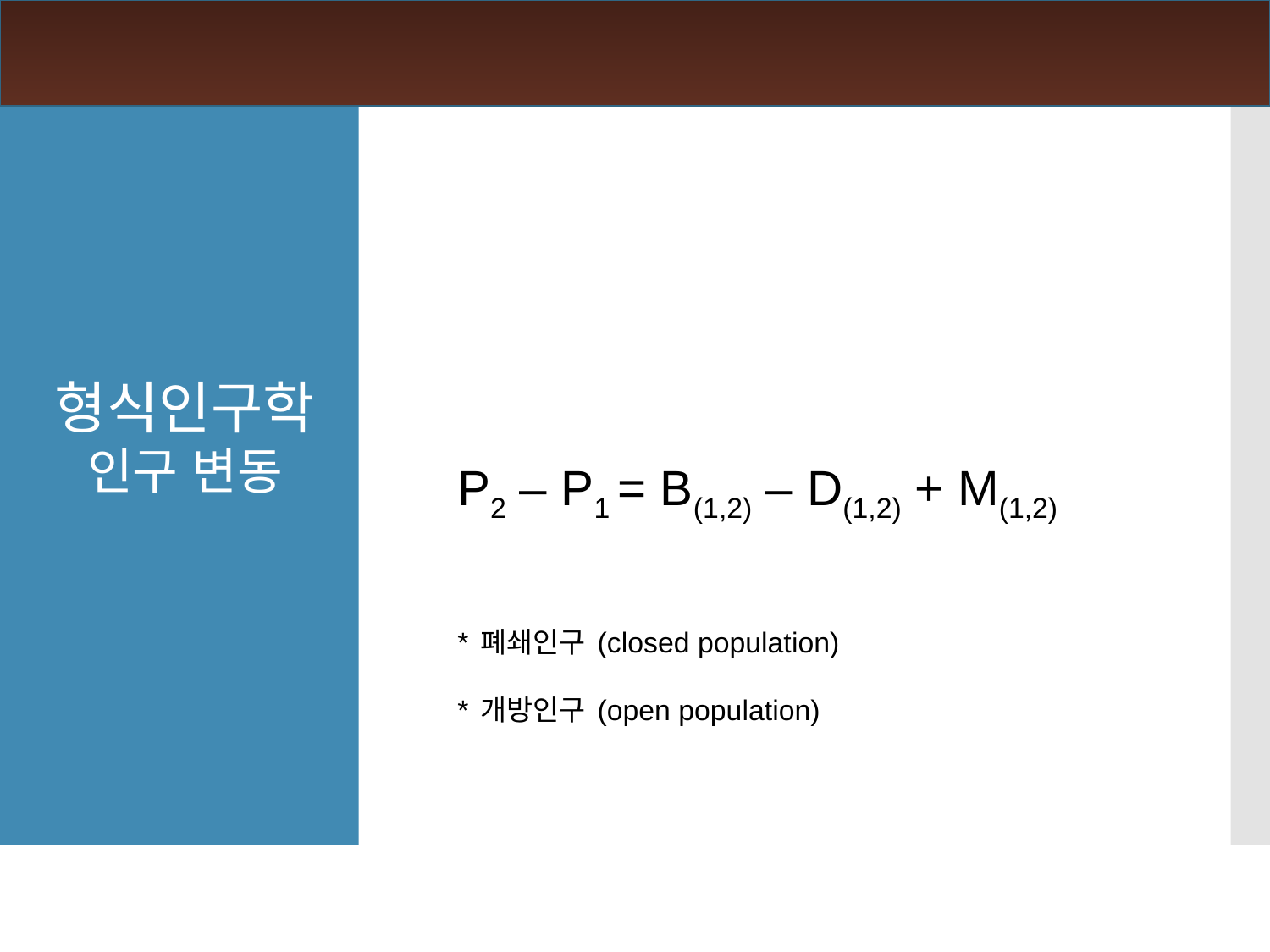

형식인구학
인구 변동
P2 – P1 = B(1,2) – D(1,2) + M(1,2)

*폐쇄인구(closed population)
*개방인구(open population)